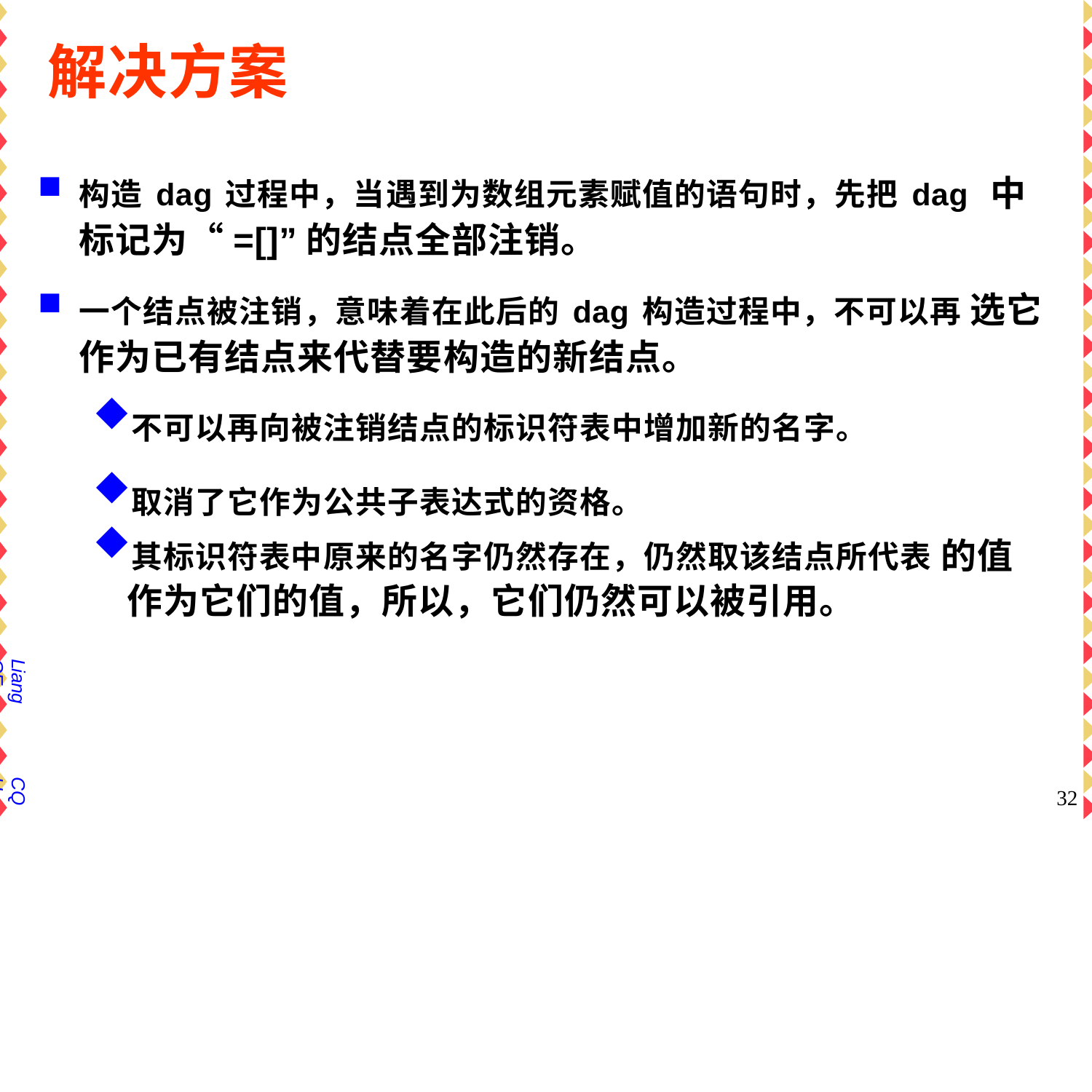

# 解决方案
构造dag过程中，当遇到为数组元素赋值的语句时，先把dag 中标记为“=[]”的结点全部注销。
一个结点被注销，意味着在此后的dag构造过程中，不可以再 选它作为已有结点来代替要构造的新结点。
不可以再向被注销结点的标识符表中增加新的名字。
取消了它作为公共子表达式的资格。
其标识符表中原来的名字仍然存在，仍然取该结点所代表 的值作为它们的值，所以，它们仍然可以被引用。
Liang GE
CQU
32